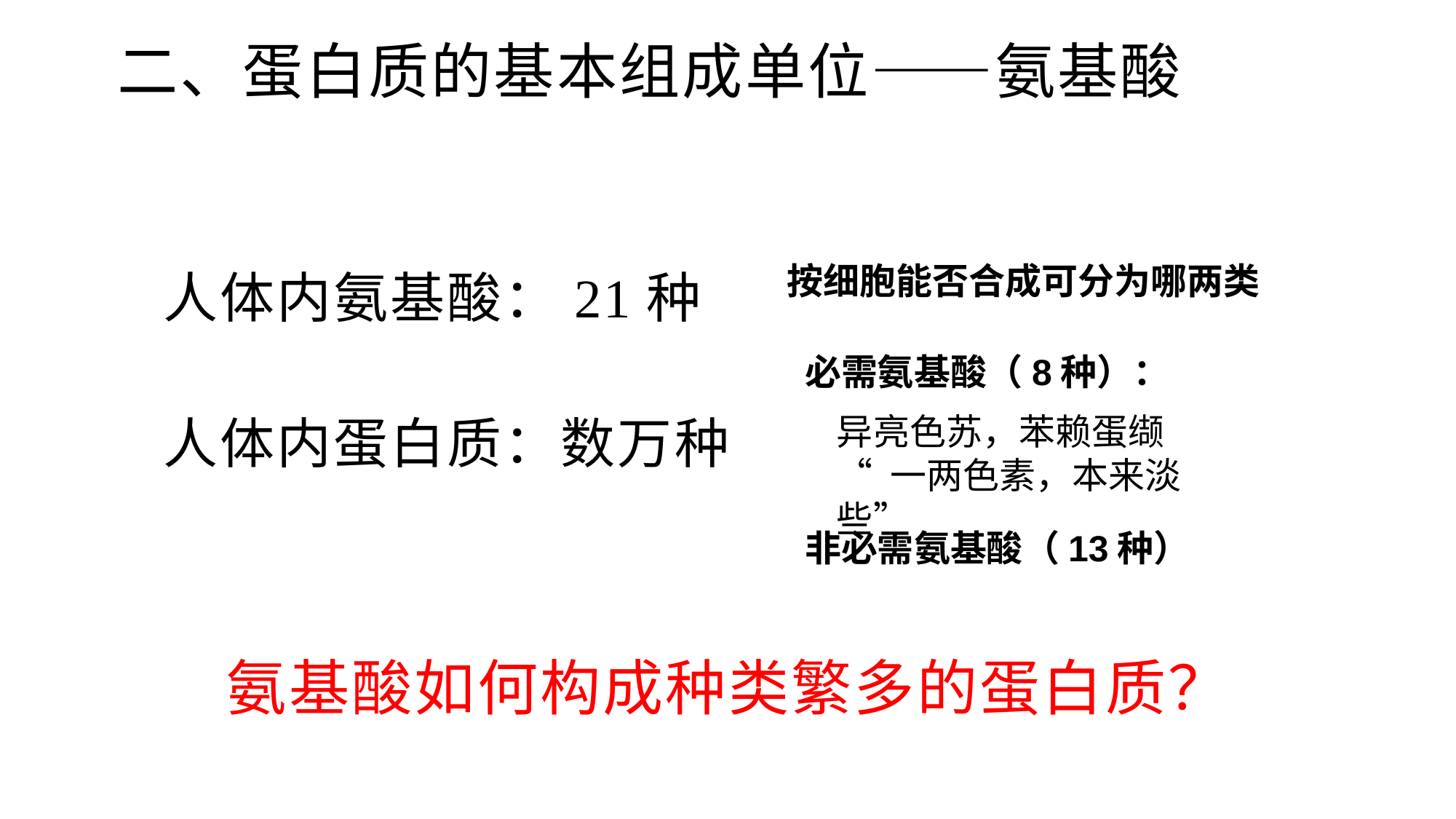

二、蛋白质的基本组成单位——氨基酸
人体内氨基酸：21种
按细胞能否合成可分为哪两类
必需氨基酸（8种）：

非必需氨基酸（13种）
人体内蛋白质：数万种
异亮色苏，苯赖蛋缬
“ 一两色素，本来淡些”
氨基酸如何构成种类繁多的蛋白质？